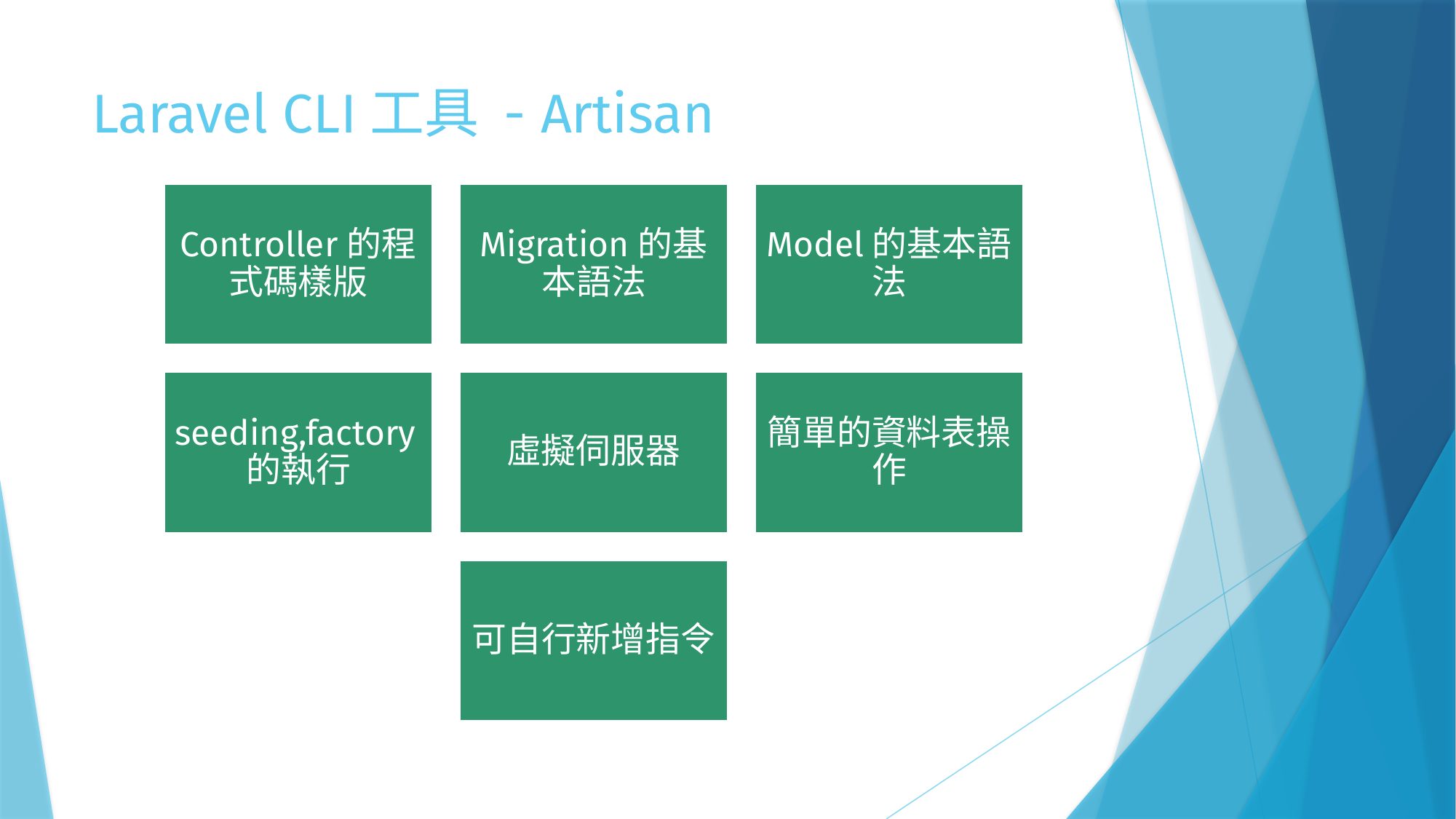

# Laravel CLI工具 - Artisan
Controller的程式碼樣版
Migration的基本語法
Model的基本語法
seeding,factory的執行
虛擬伺服器
簡單的資料表操作
可自行新增指令